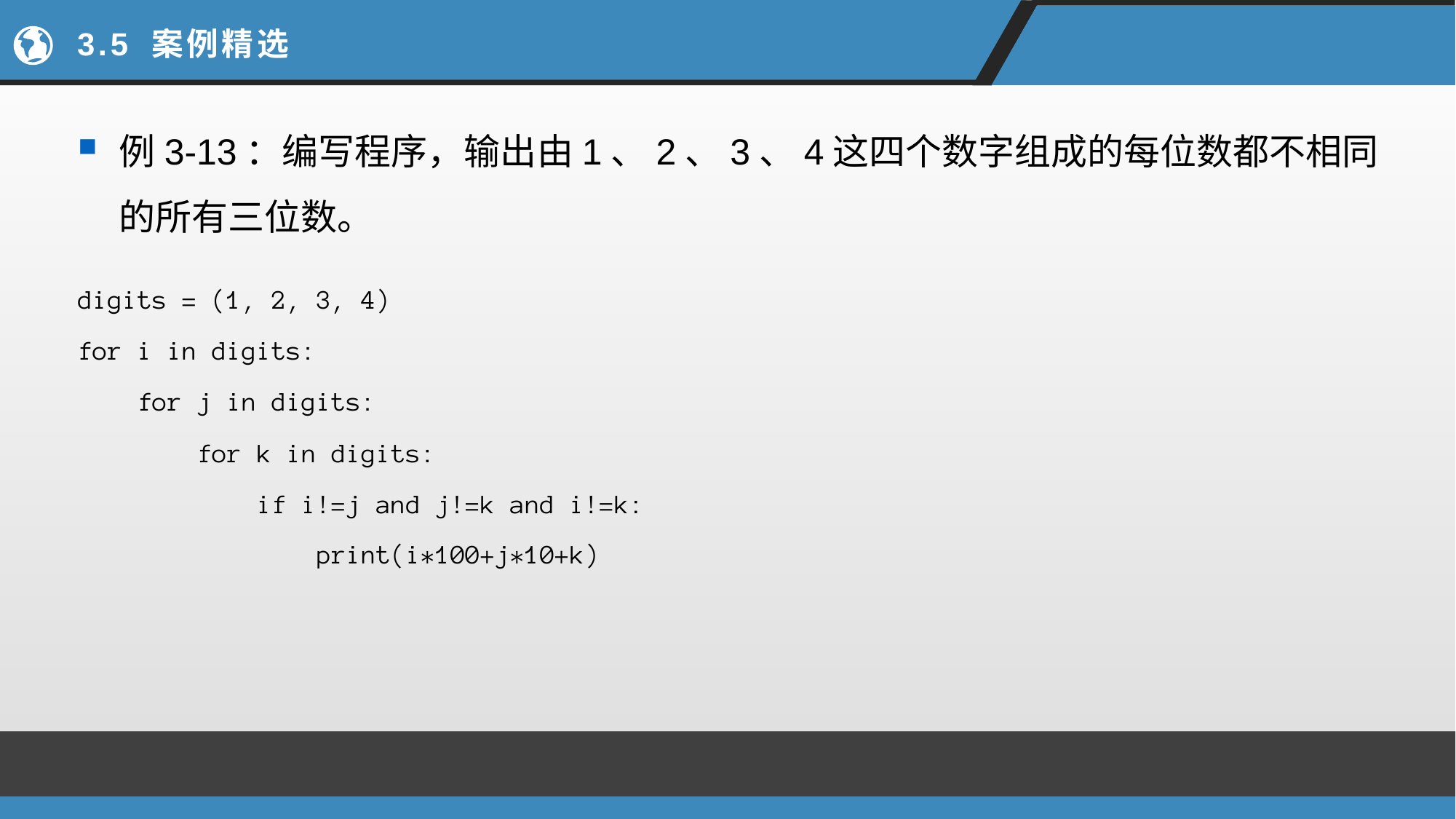

# 3.5 案例精选

例3-13：编写程序，输出由1、2、3、4这四个数字组成的每位数都不相同的所有三位数。

digits = (1, 2, 3, 4)
for i in digits:
    for j in digits:
        for k in digits:
            if i!=j and j!=k and i!=k:
                print(i*100+j*10+k)